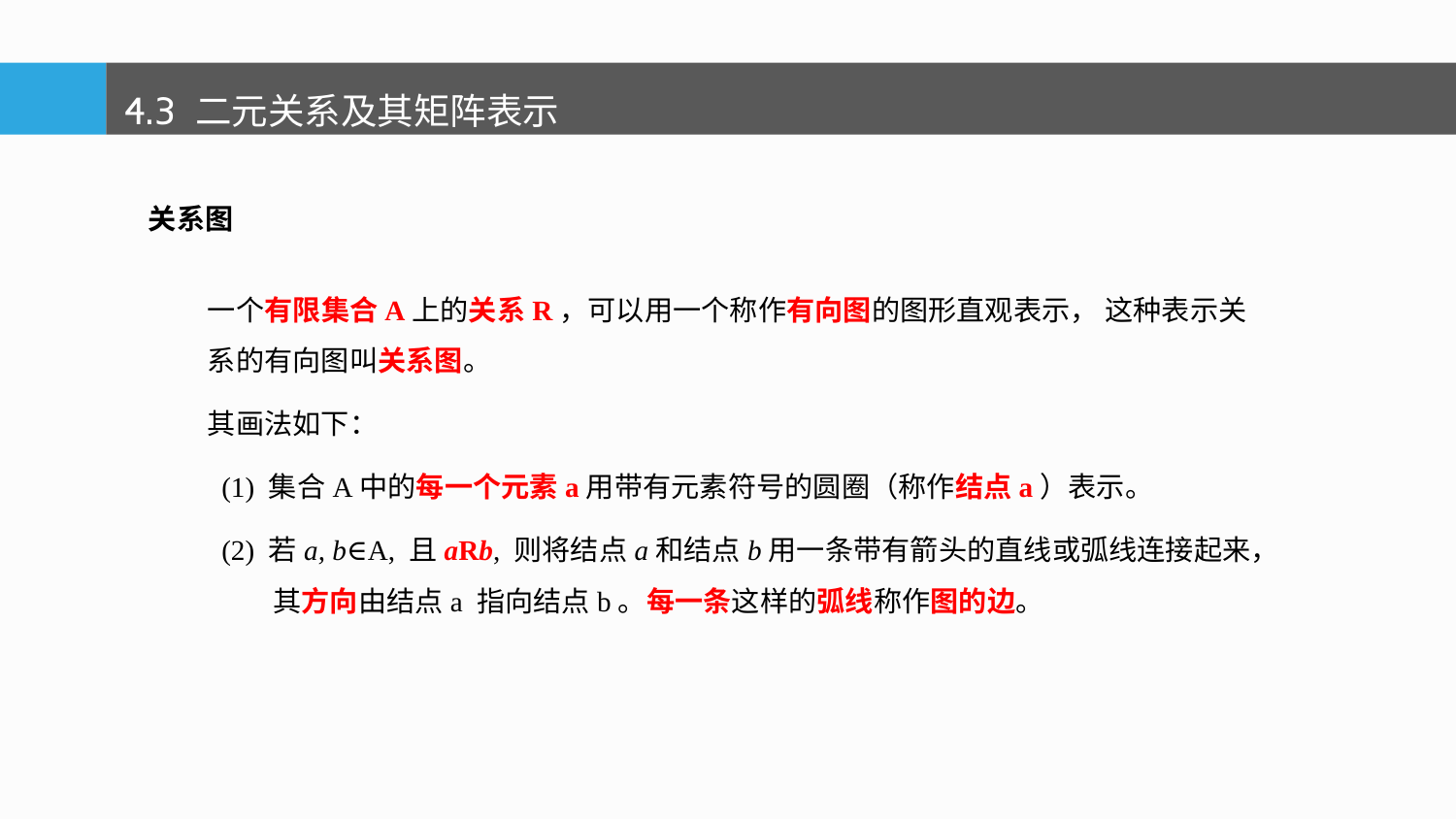

4.3 二元关系及其矩阵表示

关系图
一个有限集合A上的关系R，可以用一个称作有向图的图形直观表示， 这种表示关系的有向图叫关系图。
其画法如下：
  (1) 集合A中的每一个元素a用带有元素符号的圆圈（称作结点a）表示。
  (2) 若a, b∈A, 且aRb, 则将结点a和结点b用一条带有箭头的直线或弧线连接起来， 其方向由结点a 指向结点b。每一条这样的弧线称作图的边。